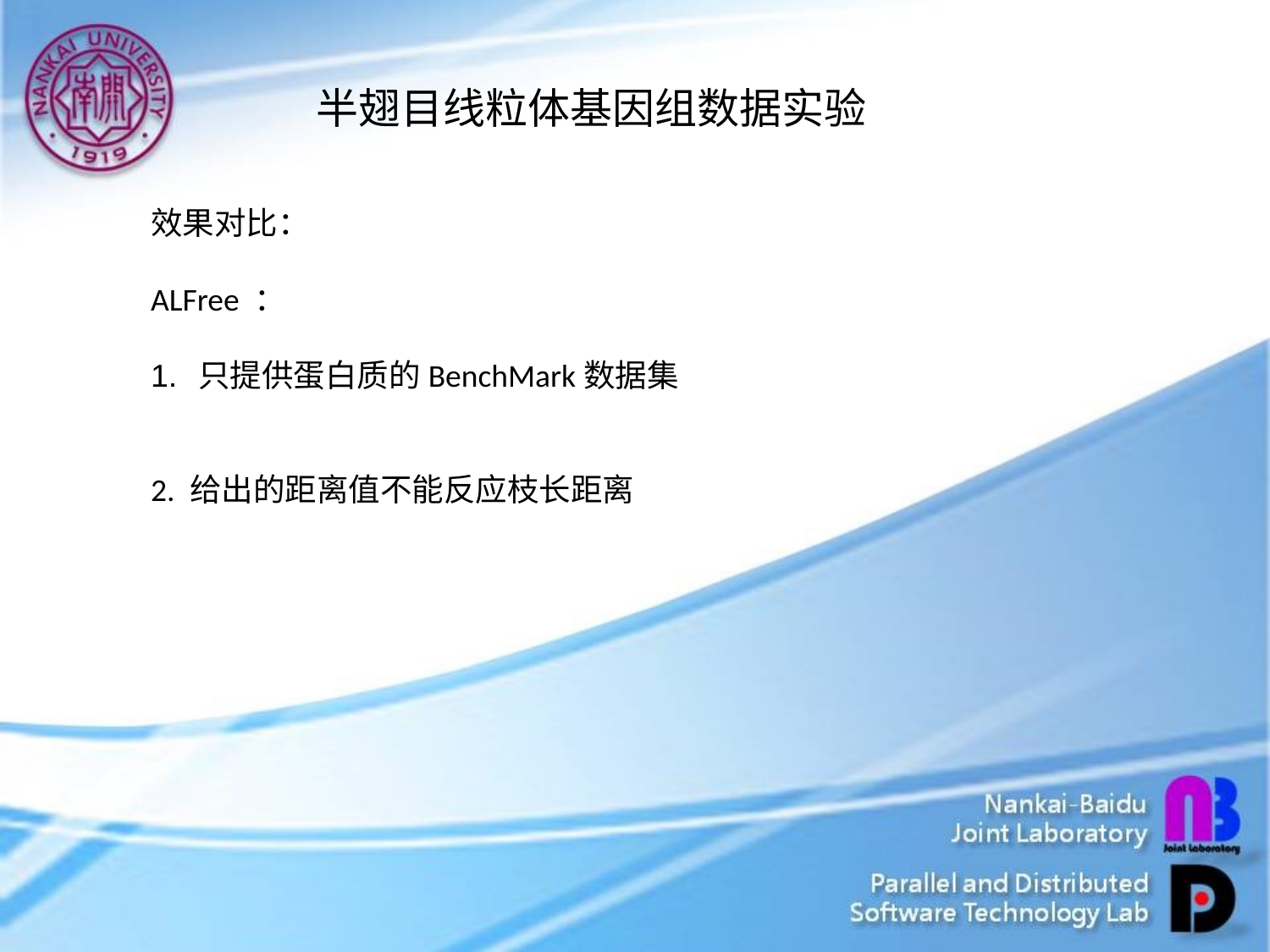

半翅目线粒体基因组数据实验
效果对比：

ALFree ：

只提供蛋白质的BenchMark数据集

2. 给出的距离值不能反应枝长距离